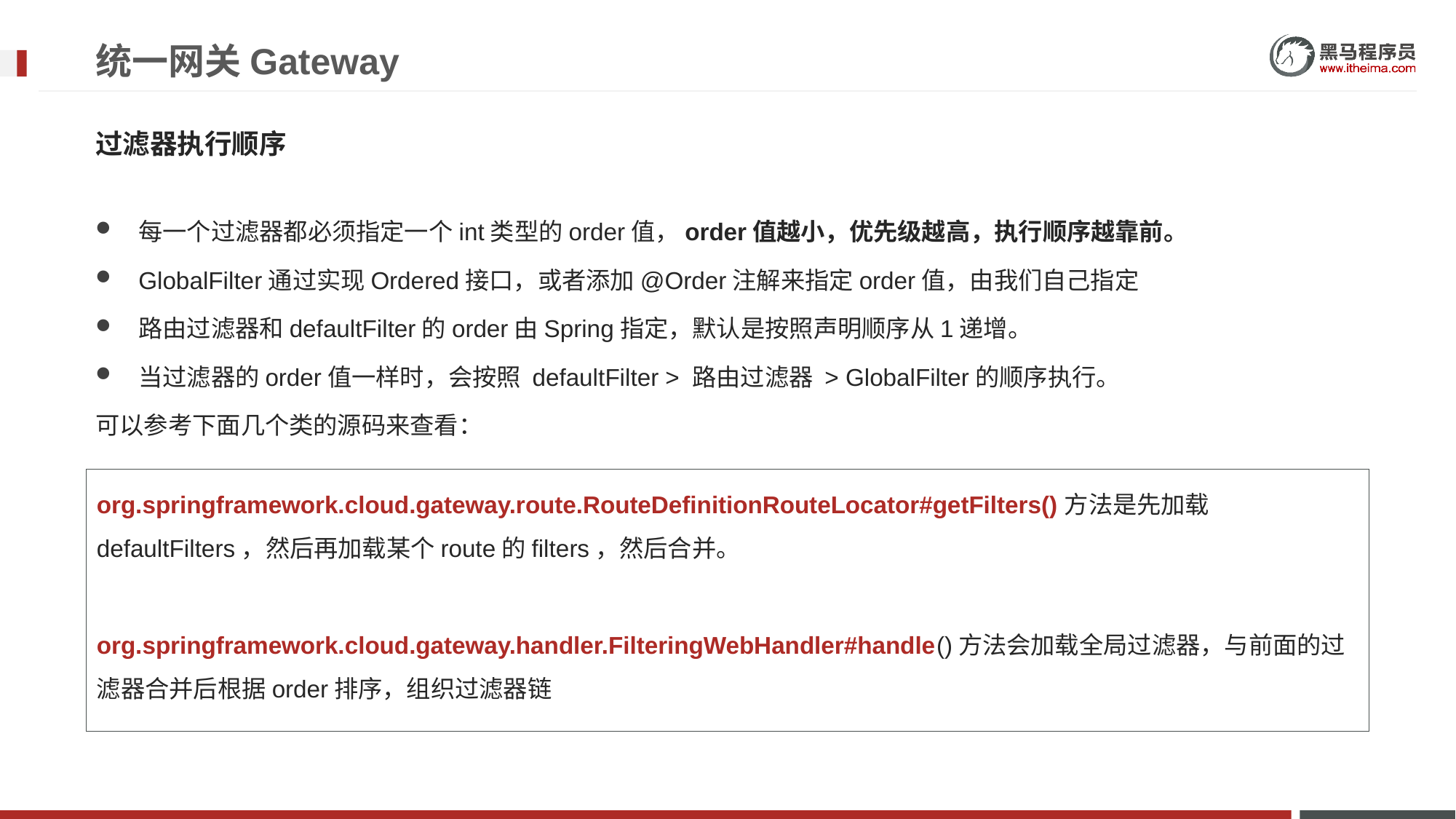

# 统一网关Gateway
过滤器执行顺序
每一个过滤器都必须指定一个int类型的order值，order值越小，优先级越高，执行顺序越靠前。
GlobalFilter通过实现Ordered接口，或者添加@Order注解来指定order值，由我们自己指定
路由过滤器和defaultFilter的order由Spring指定，默认是按照声明顺序从1递增。
当过滤器的order值一样时，会按照 defaultFilter > 路由过滤器 > GlobalFilter的顺序执行。
可以参考下面几个类的源码来查看：

org.springframework.cloud.gateway.route.RouteDefinitionRouteLocator#getFilters()方法是先加载defaultFilters，然后再加载某个route的filters，然后合并。

org.springframework.cloud.gateway.handler.FilteringWebHandler#handle()方法会加载全局过滤器，与前面的过滤器合并后根据order排序，组织过滤器链